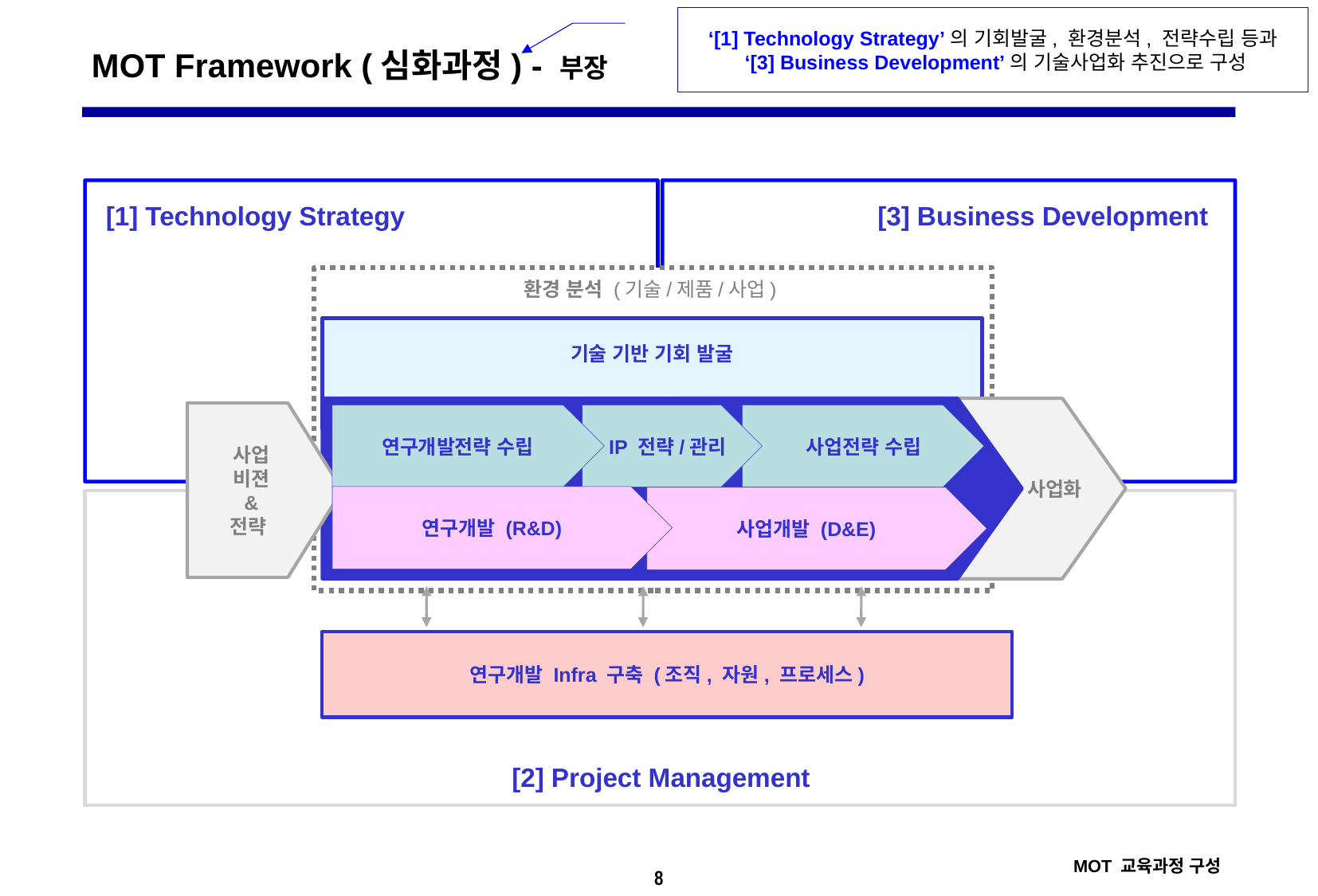

‘[1] Technology Strategy’의 기회발굴, 환경분석, 전략수립 등과
 ‘[3] Business Development’의 기술사업화 추진으로 구성
MOT Framework (심화과정) - 부장

[1] Technology Strategy
[3] Business Development
환경 분석 (기술/제품/사업)
기술 기반 기회 발굴

사업화
사업
비젼
&
전략
연구개발전략 수립
  IP 전략/관리
   사업전략 수립
연구개발 (R&D)
사업개발 (D&E)
연구개발 Infra 구축 (조직, 자원, 프로세스)
[2] Project Management